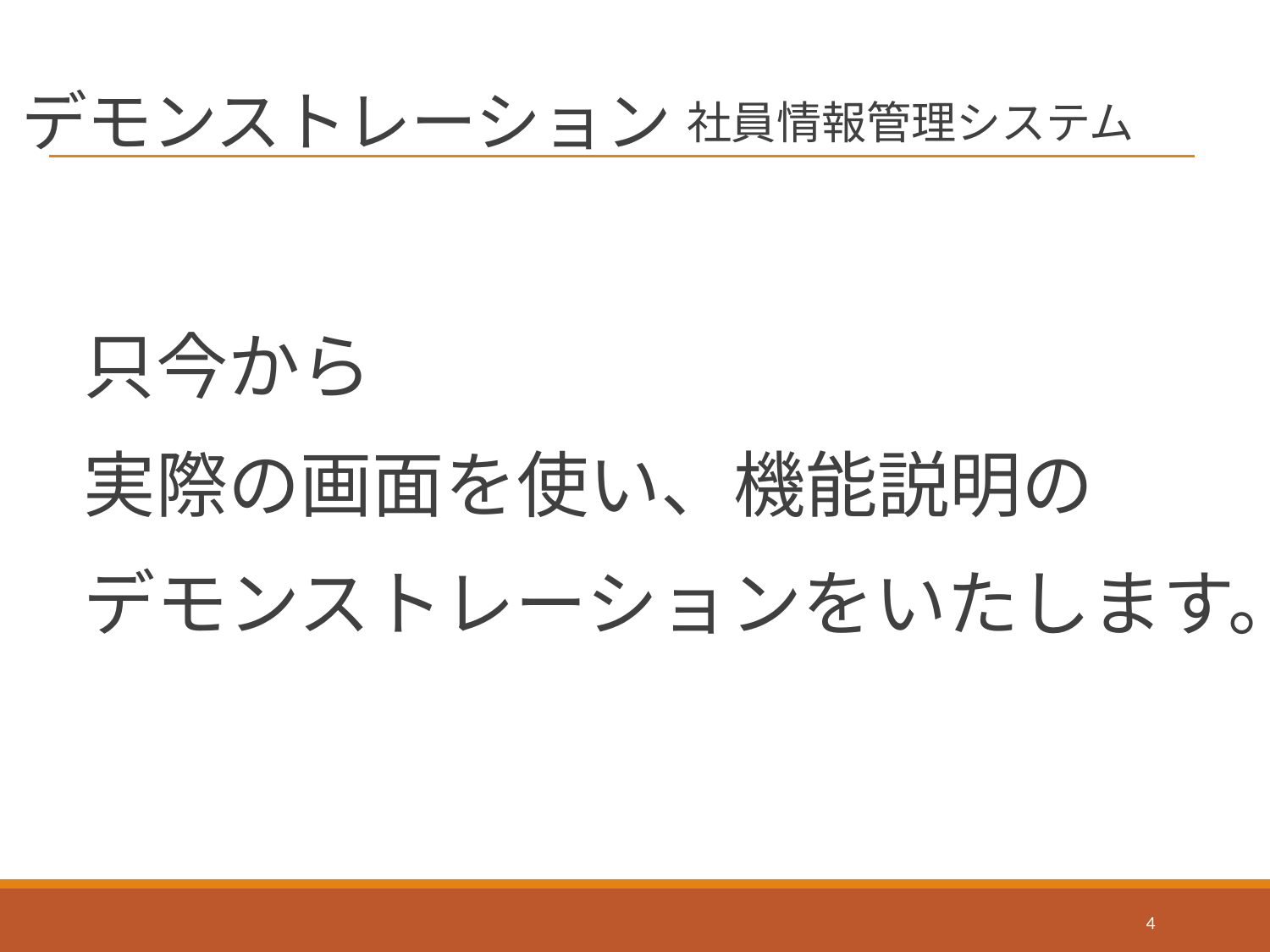

# デモンストレーション
社員情報管理システム
只今から
実際の画面を使い、機能説明の
デモンストレーションをいたします。
4